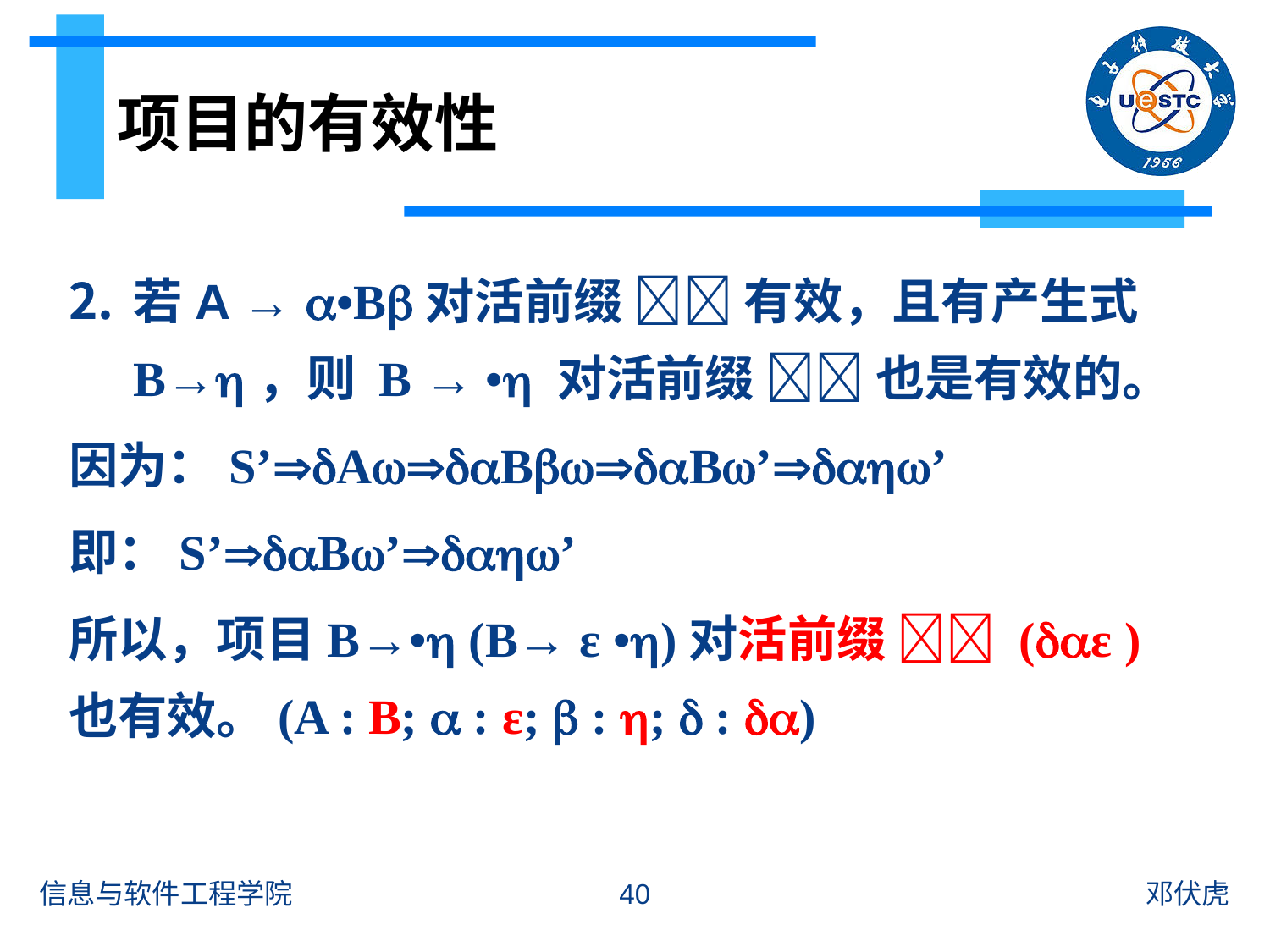

# 项目的有效性
若A → α•Bβ对活前缀 δα 有效，且有产生式B→η，则 B → •η 对活前缀 δα 也是有效的。
因为：S’⇒δAω⇒δαBβω⇒δαBω’⇒δαηω’
即：S’⇒δαBω’⇒δαηω’
所以，项目B→•η (B→ ε •η)对活前缀 δα (δαε ) 也有效。(A : B; α : ε; β : η; δ : δα)

40
信息与软件工程学院
邓伏虎